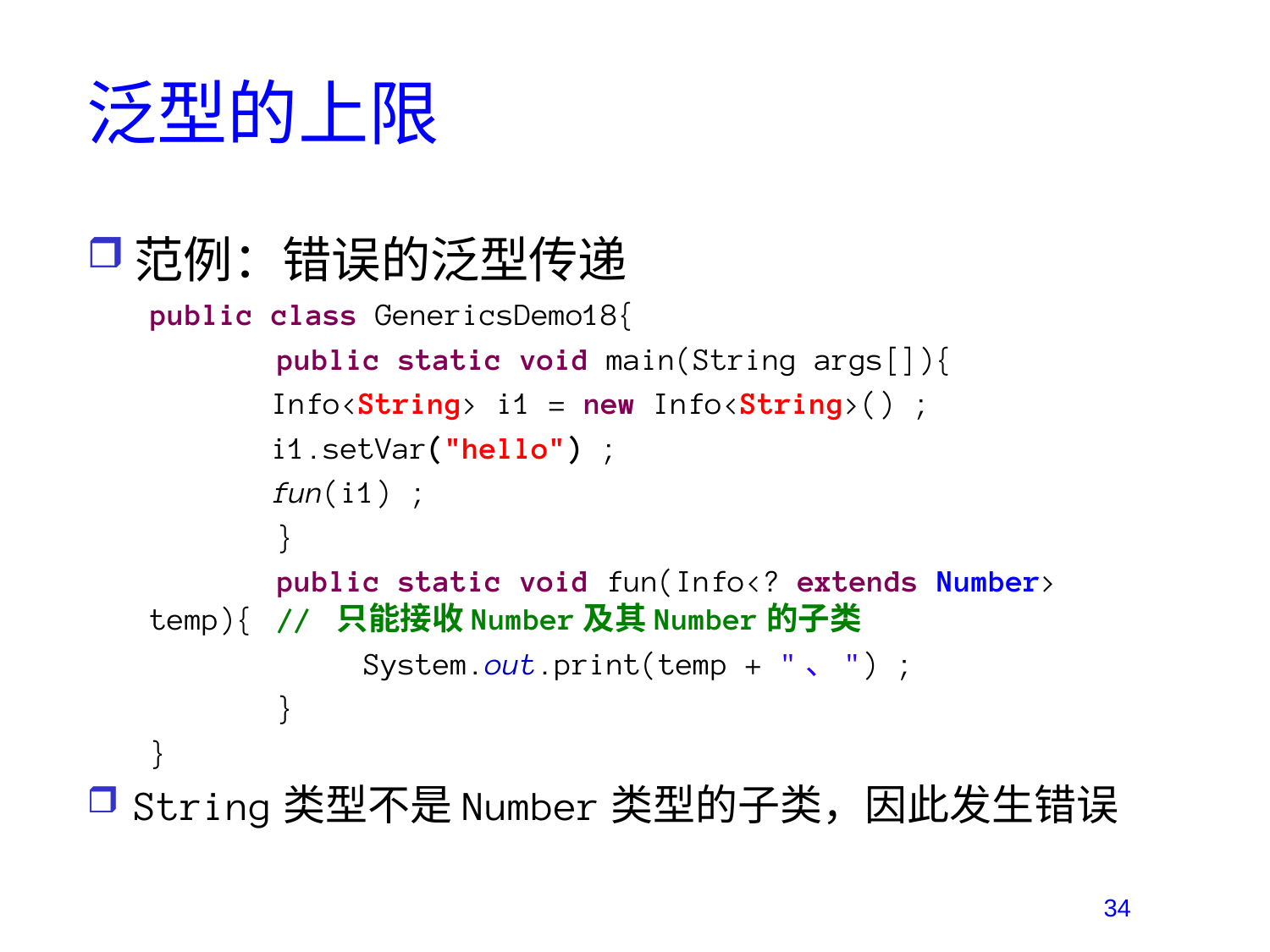

# 泛型的上限
范例：错误的泛型传递
public class GenericsDemo18{
	public static void main(String args[]){
       Info<String> i1 = new Info<String>() ;
       i1.setVar("hello") ;
       fun(i1) ;
	}
	public static void fun(Info<? extends Number> temp){	// 只能接收Number及其Number的子类
	     System.out.print(temp + "、") ;
	}
}
String类型不是Number类型的子类，因此发生错误

34